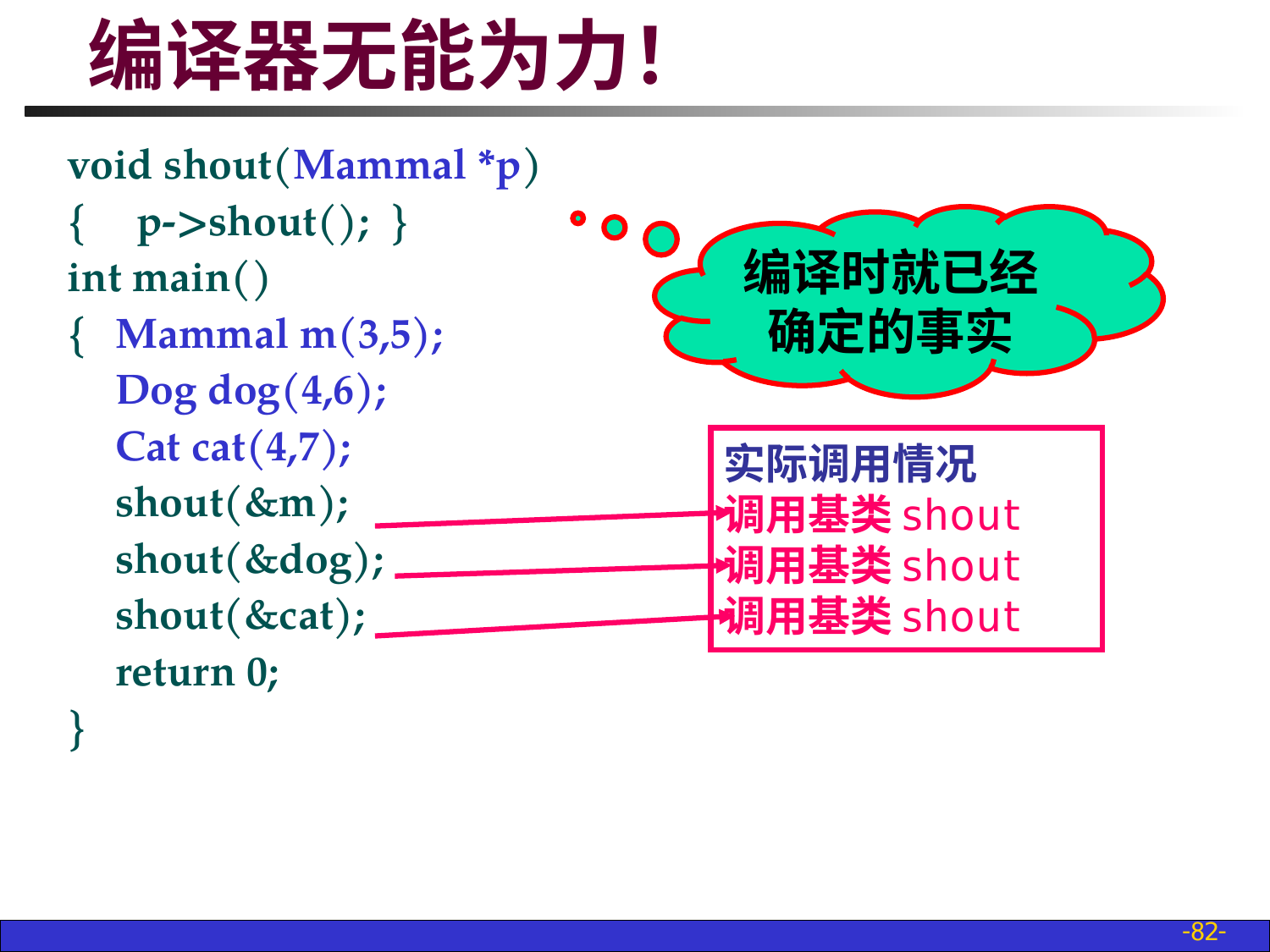

# 编译器无能为力！
void shout(Mammal *p)
{	  p->shout();  }
int main()
{	Mammal m(3,5);
	Dog dog(4,6);
	Cat cat(4,7);
	shout(&m);
	shout(&dog);
	shout(&cat);
	return 0;
}
编译时就已经确定的事实
实际调用情况
调用基类shout
调用基类shout
调用基类shout

-82-